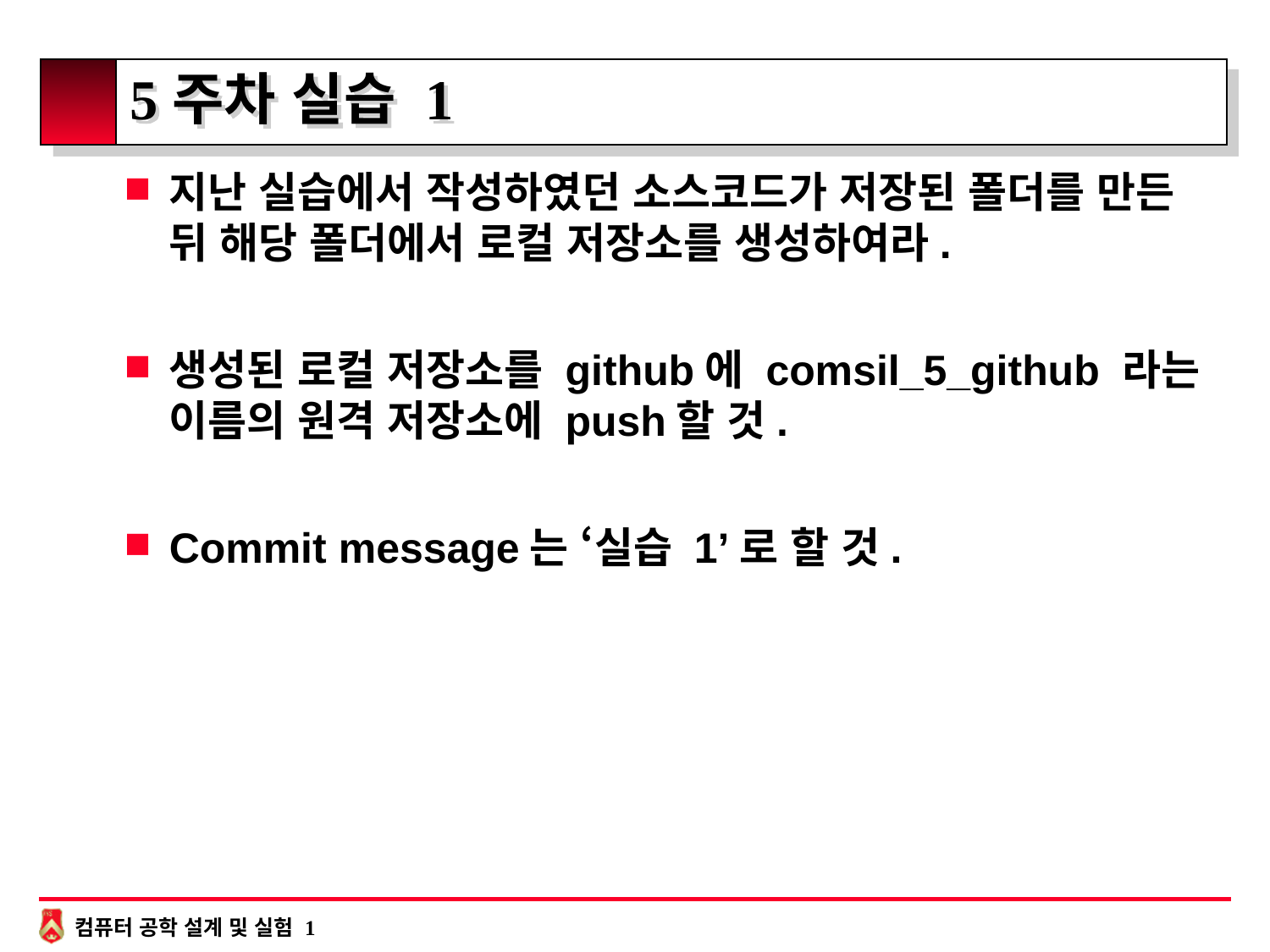

# 5주차 실습 1
지난 실습에서 작성하였던 소스코드가 저장된 폴더를 만든 뒤 해당 폴더에서 로컬 저장소를 생성하여라.

생성된 로컬 저장소를 github에 comsil_5_github 라는 이름의 원격 저장소에 push할 것.

Commit message는 ‘실습 1’로 할 것.